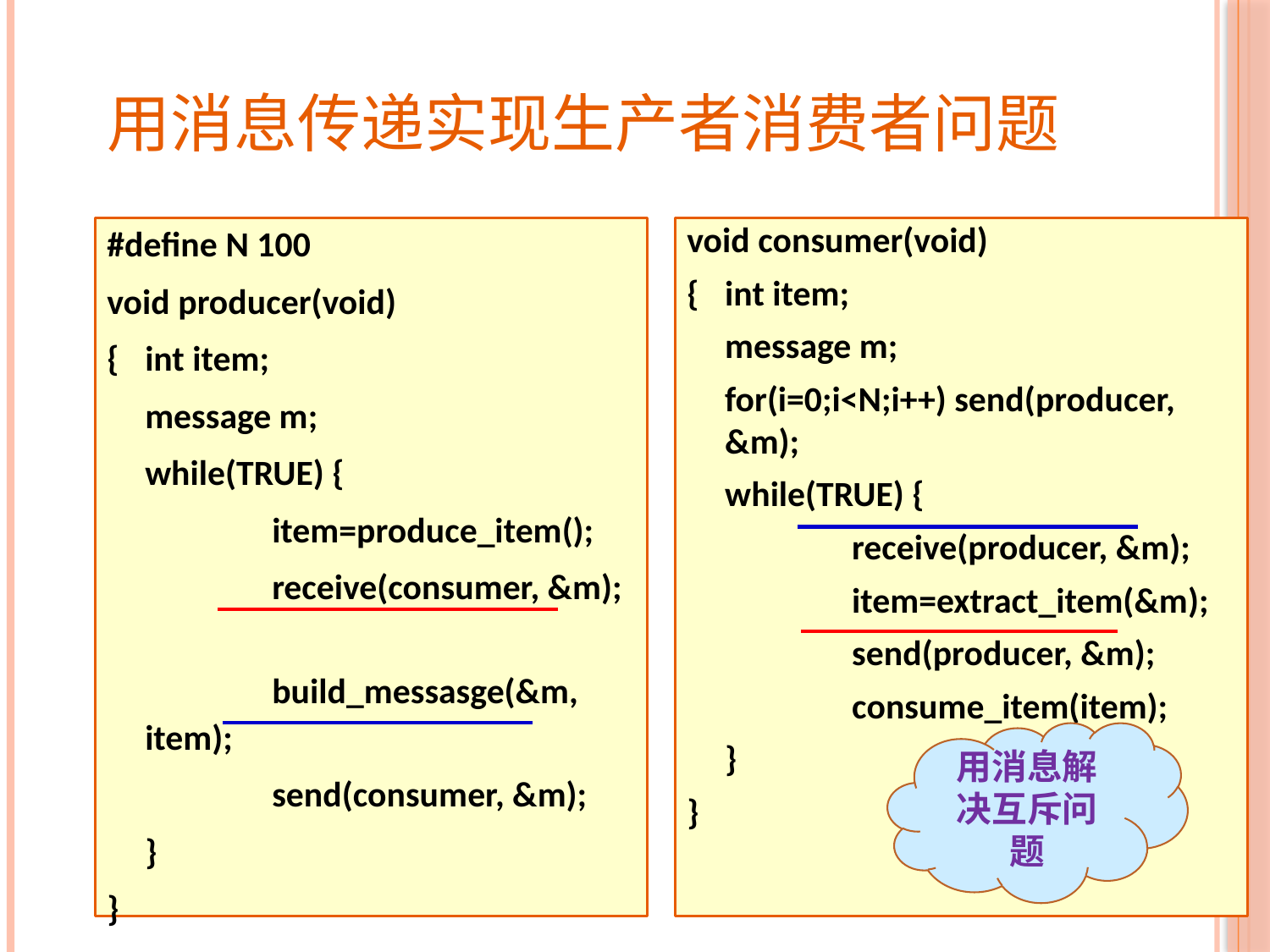

# 用消息传递实现生产者消费者问题
#define N 100
void producer(void)
{	int item;
	message m;
	while(TRUE) {
		item=produce_item();
		receive(consumer, &m);
		build_messasge(&m, item);
		send(consumer, &m);
	}
}
void consumer(void)
{	int item;
	message m;
	for(i=0;i<N;i++) send(producer, &m);
	while(TRUE) {
		receive(producer, &m);
		item=extract_item(&m);
		send(producer, &m);
		consume_item(item);
	}
}
用消息解决互斥问题